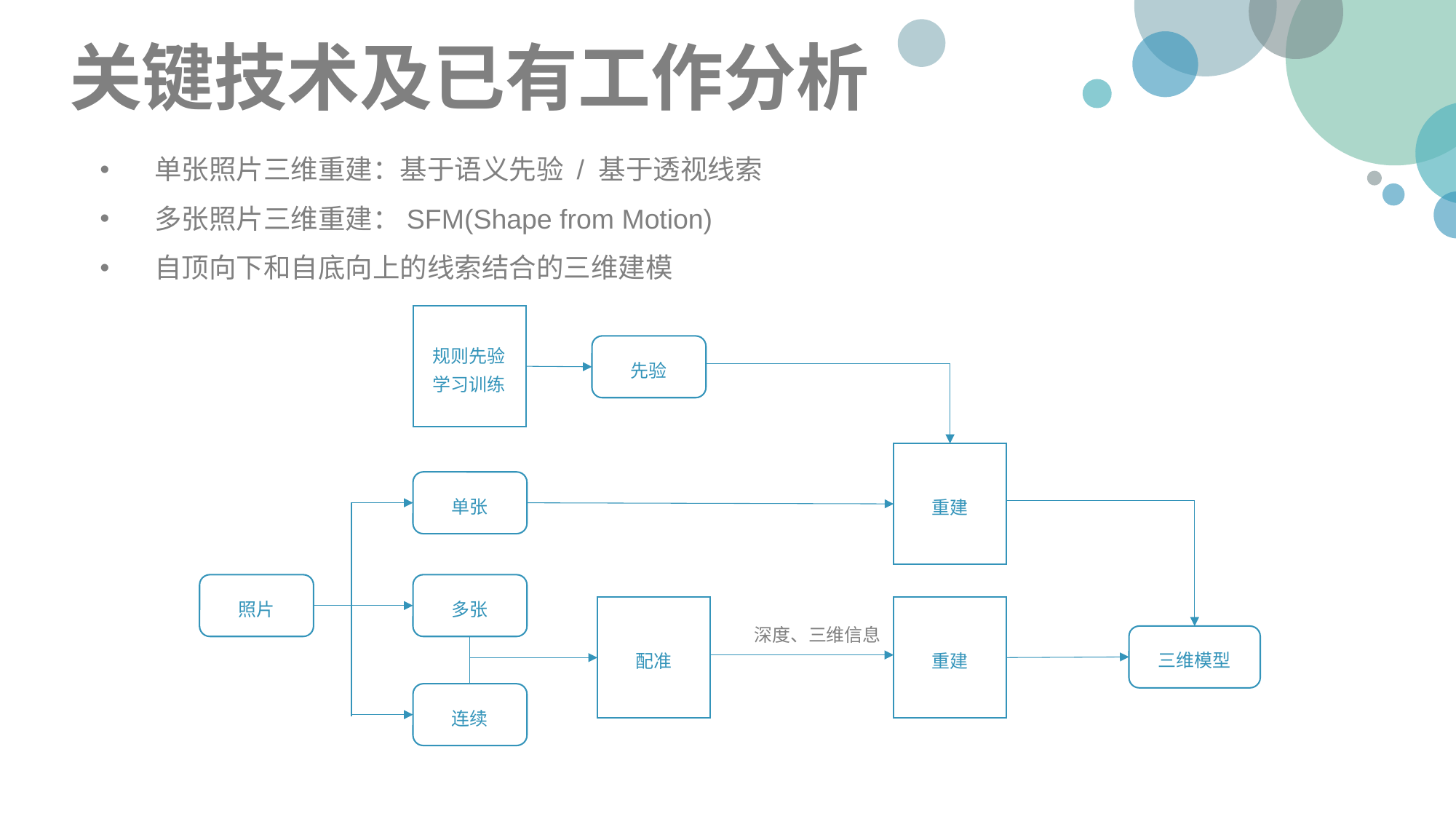

关键技术及已有工作分析
单张照片三维重建：基于语义先验 / 基于透视线索
多张照片三维重建：SFM(Shape from Motion)
自顶向下和自底向上的线索结合的三维建模
规则先验
学习训练
先验
重建
单张
照片
多张
重建
配准
深度、三维信息
三维模型
连续